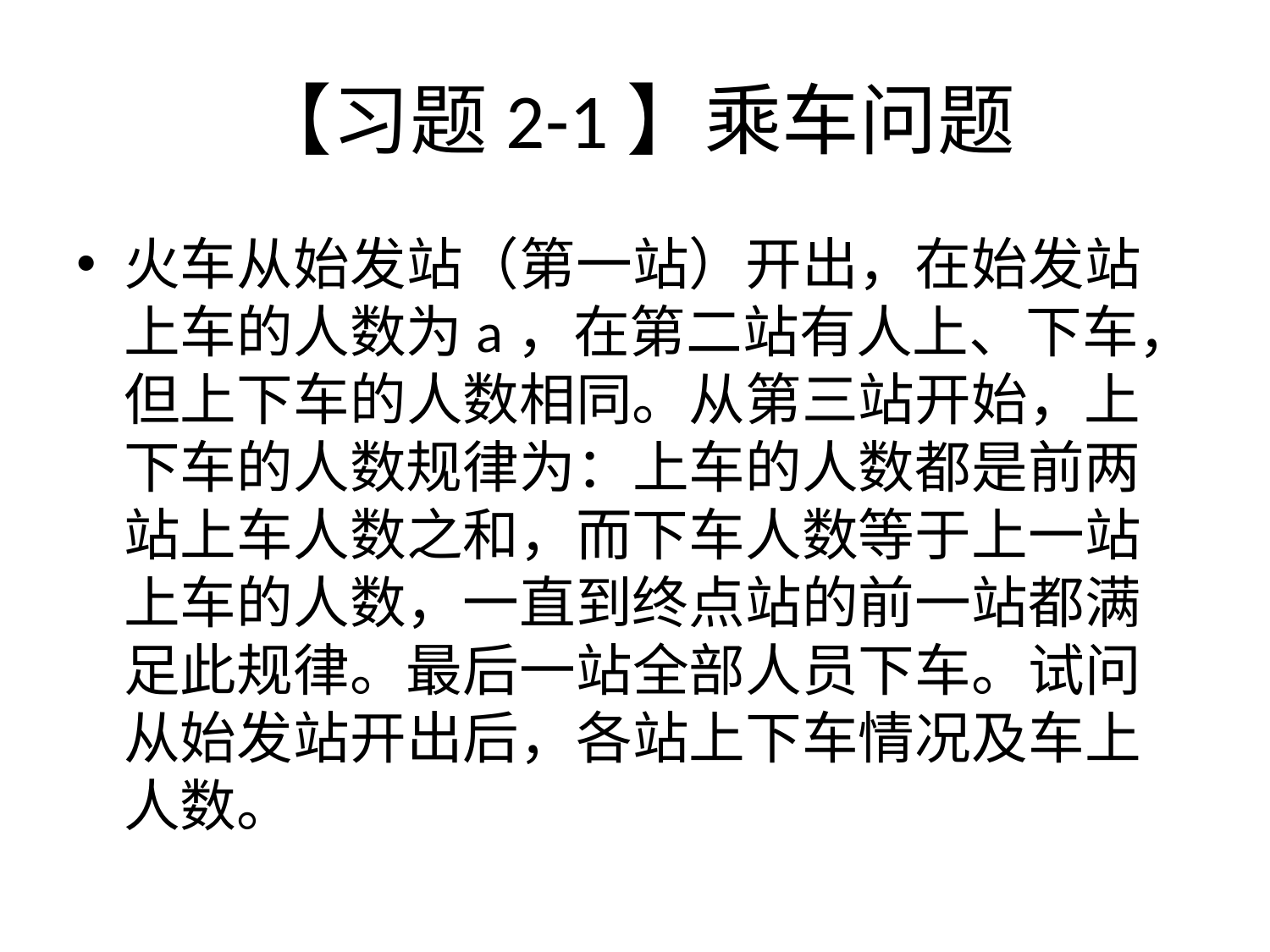

# 【习题2-1】乘车问题
火车从始发站（第一站）开出，在始发站上车的人数为a，在第二站有人上、下车，但上下车的人数相同。从第三站开始，上下车的人数规律为：上车的人数都是前两站上车人数之和，而下车人数等于上一站上车的人数，一直到终点站的前一站都满足此规律。最后一站全部人员下车。试问从始发站开出后，各站上下车情况及车上人数。